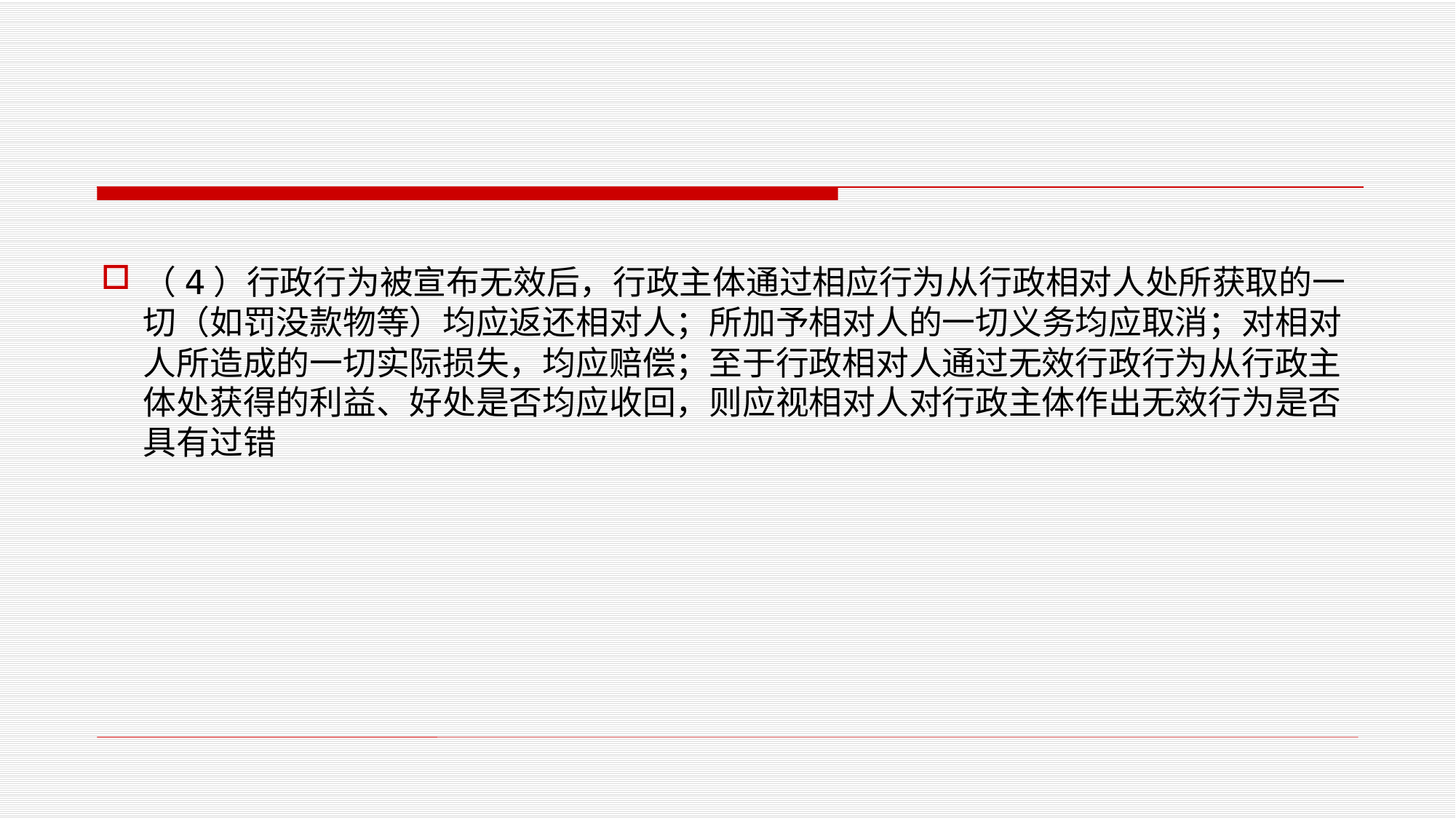

#

（4）行政行为被宣布无效后，行政主体通过相应行为从行政相对人处所获取的一切（如罚没款物等）均应返还相对人；所加予相对人的一切义务均应取消；对相对人所造成的一切实际损失，均应赔偿；至于行政相对人通过无效行政行为从行政主体处获得的利益、好处是否均应收回，则应视相对人对行政主体作出无效行为是否具有过错